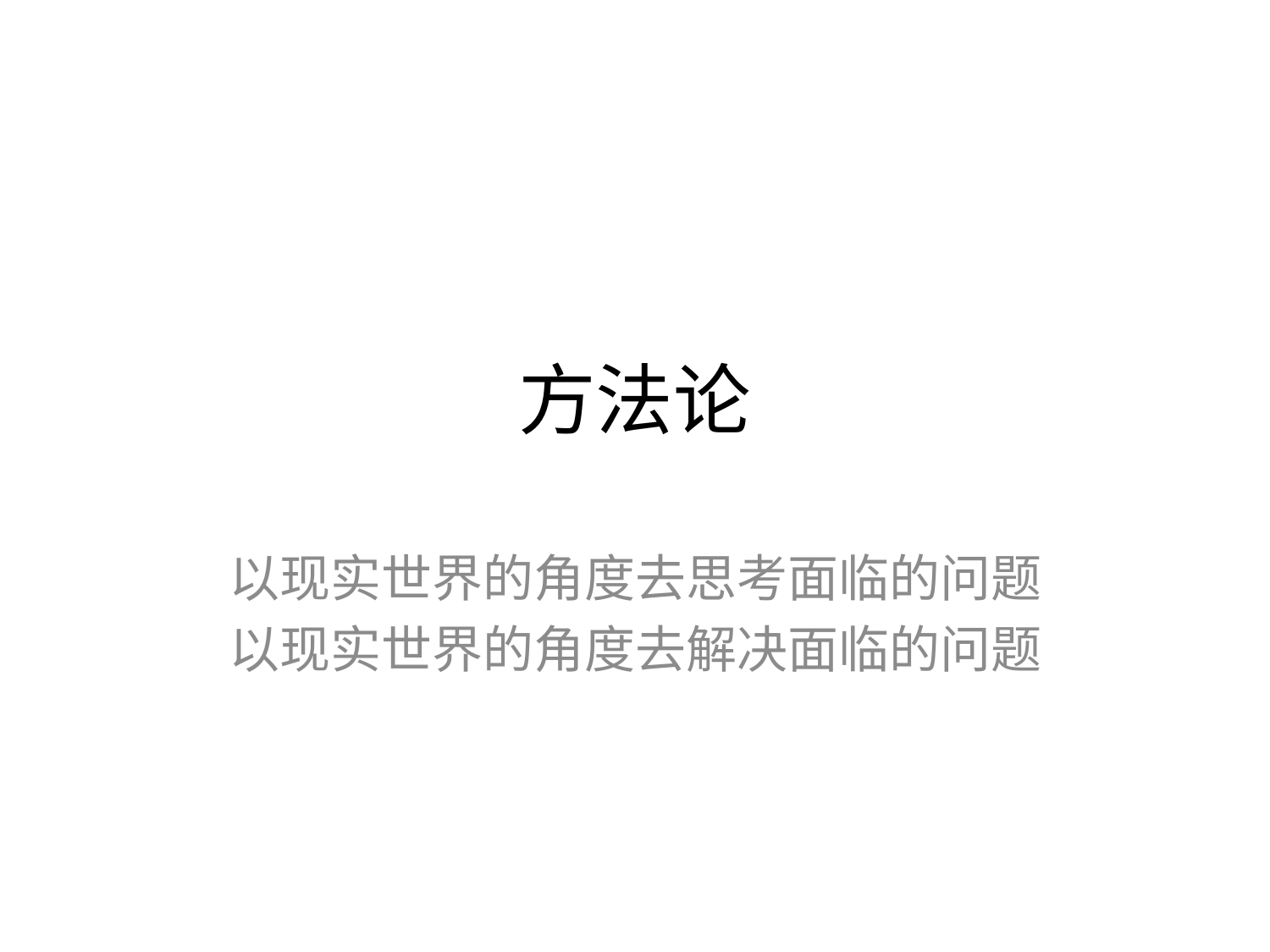

# 方法论
以现实世界的角度去思考面临的问题
以现实世界的角度去解决面临的问题